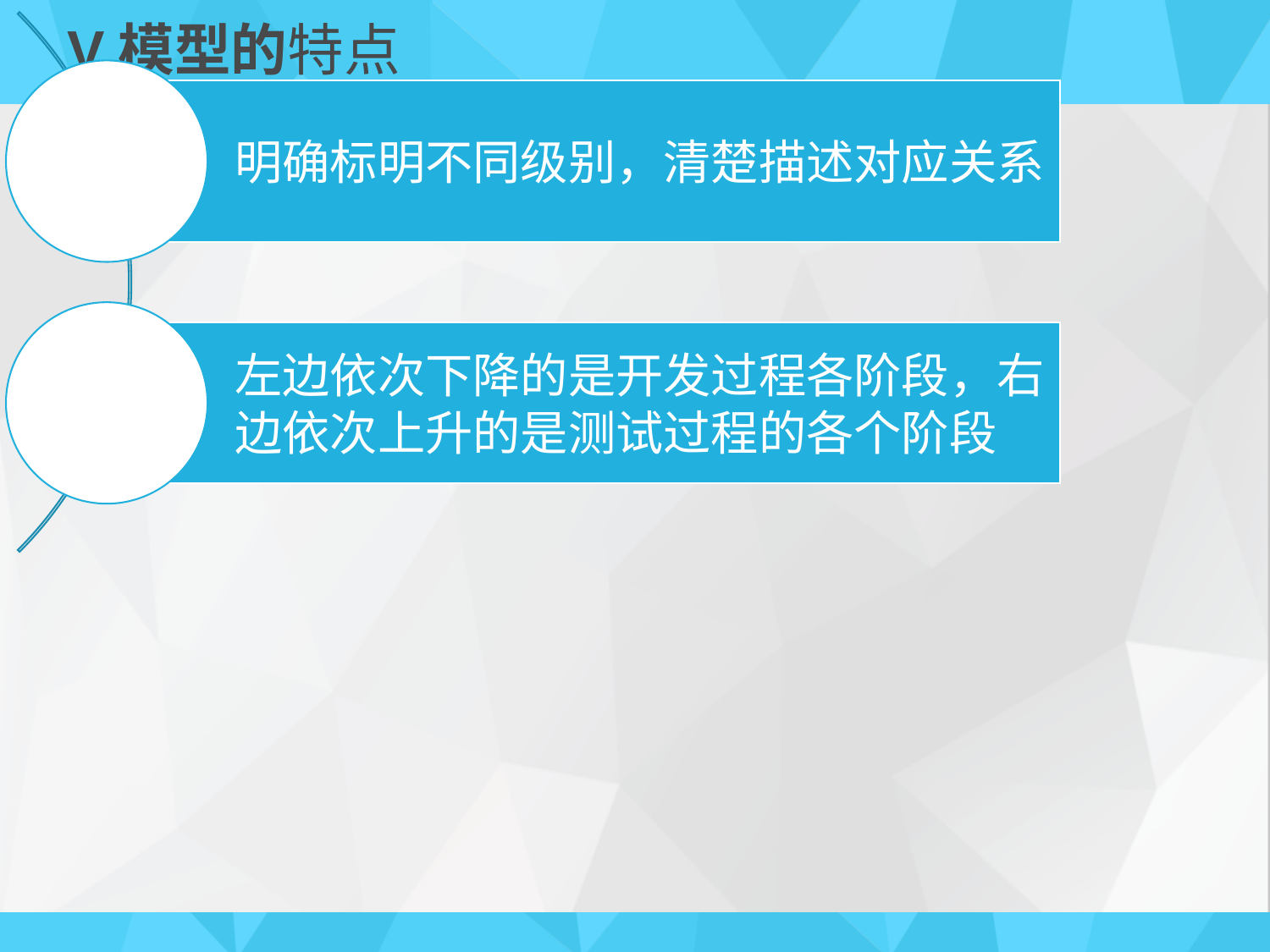

# V模型的特点
明确标明不同级别，清楚描述对应关系
左边依次下降的是开发过程各阶段，右边依次上升的是测试过程的各个阶段